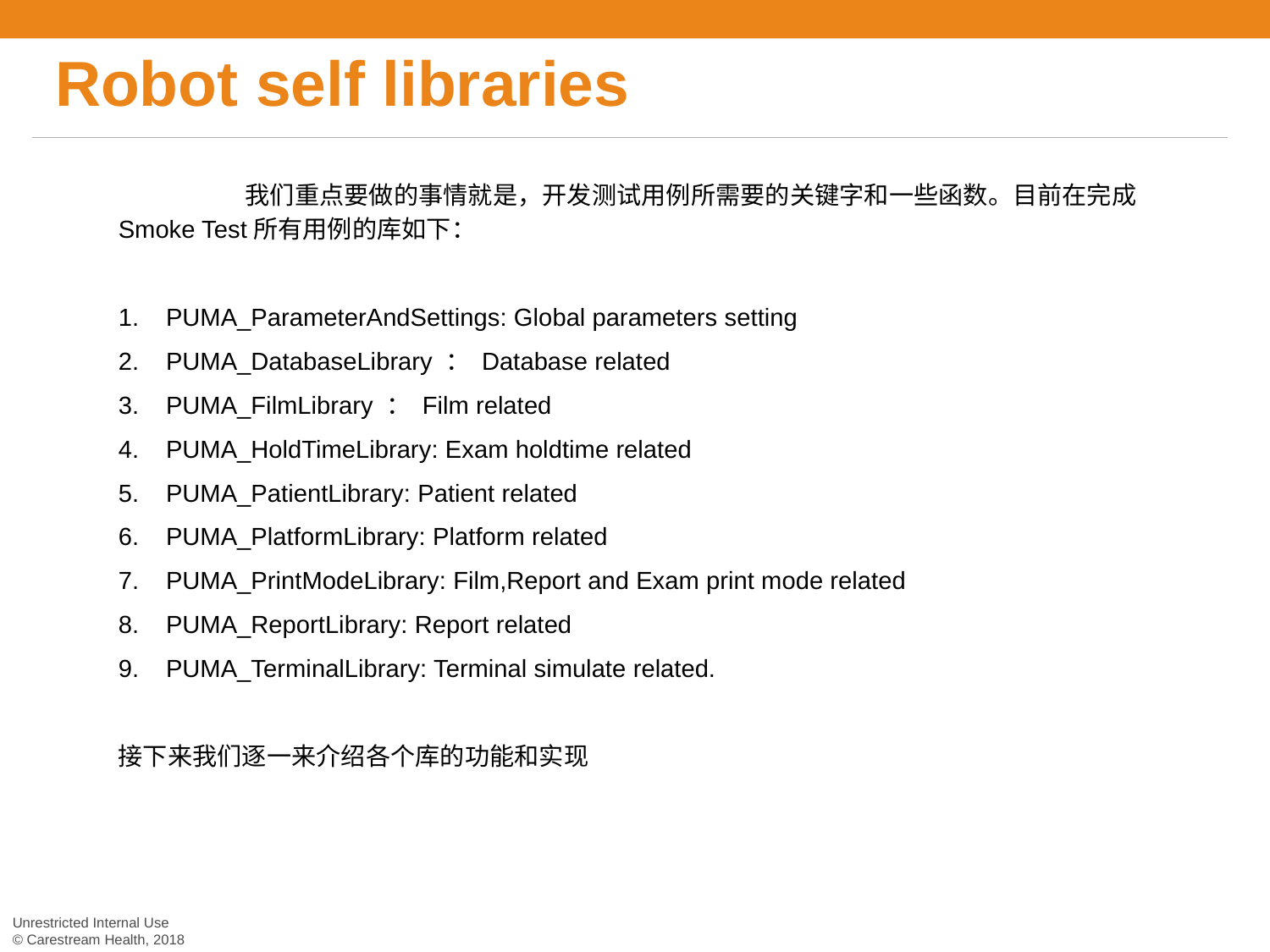

# Robot self libraries
	我们重点要做的事情就是，开发测试用例所需要的关键字和一些函数。目前在完成Smoke Test所有用例的库如下：

PUMA_ParameterAndSettings: Global parameters setting
PUMA_DatabaseLibrary ： Database related
PUMA_FilmLibrary ： Film related
PUMA_HoldTimeLibrary: Exam holdtime related
PUMA_PatientLibrary: Patient related
PUMA_PlatformLibrary: Platform related
PUMA_PrintModeLibrary: Film,Report and Exam print mode related
PUMA_ReportLibrary: Report related
PUMA_TerminalLibrary: Terminal simulate related.

接下来我们逐一来介绍各个库的功能和实现

Unrestricted Internal Use
© Carestream Health, 2018